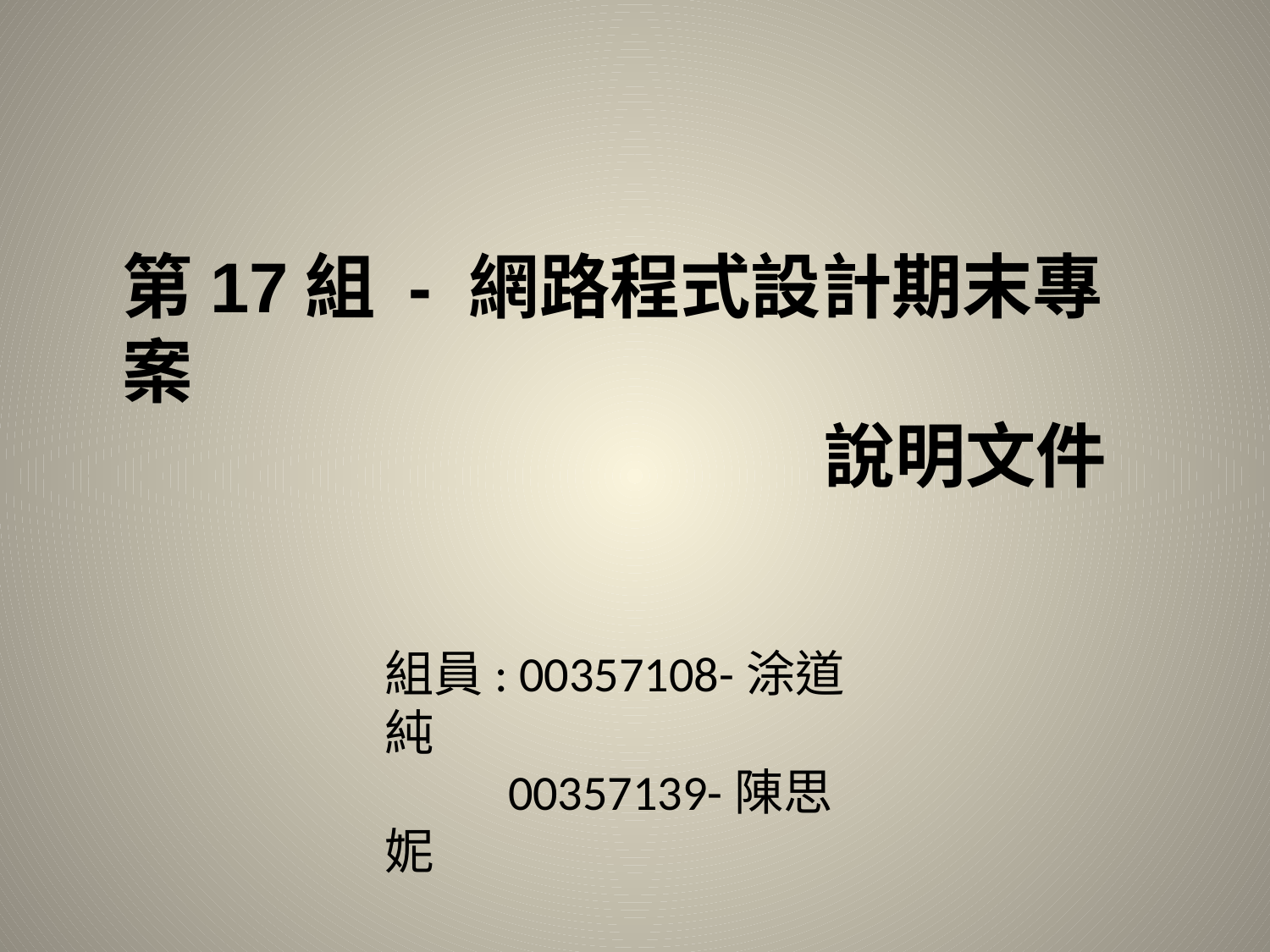

第17組 - 網路程式設計期末專案
				           說明文件
組員: 00357108-涂道純
           00357139-陳思妮